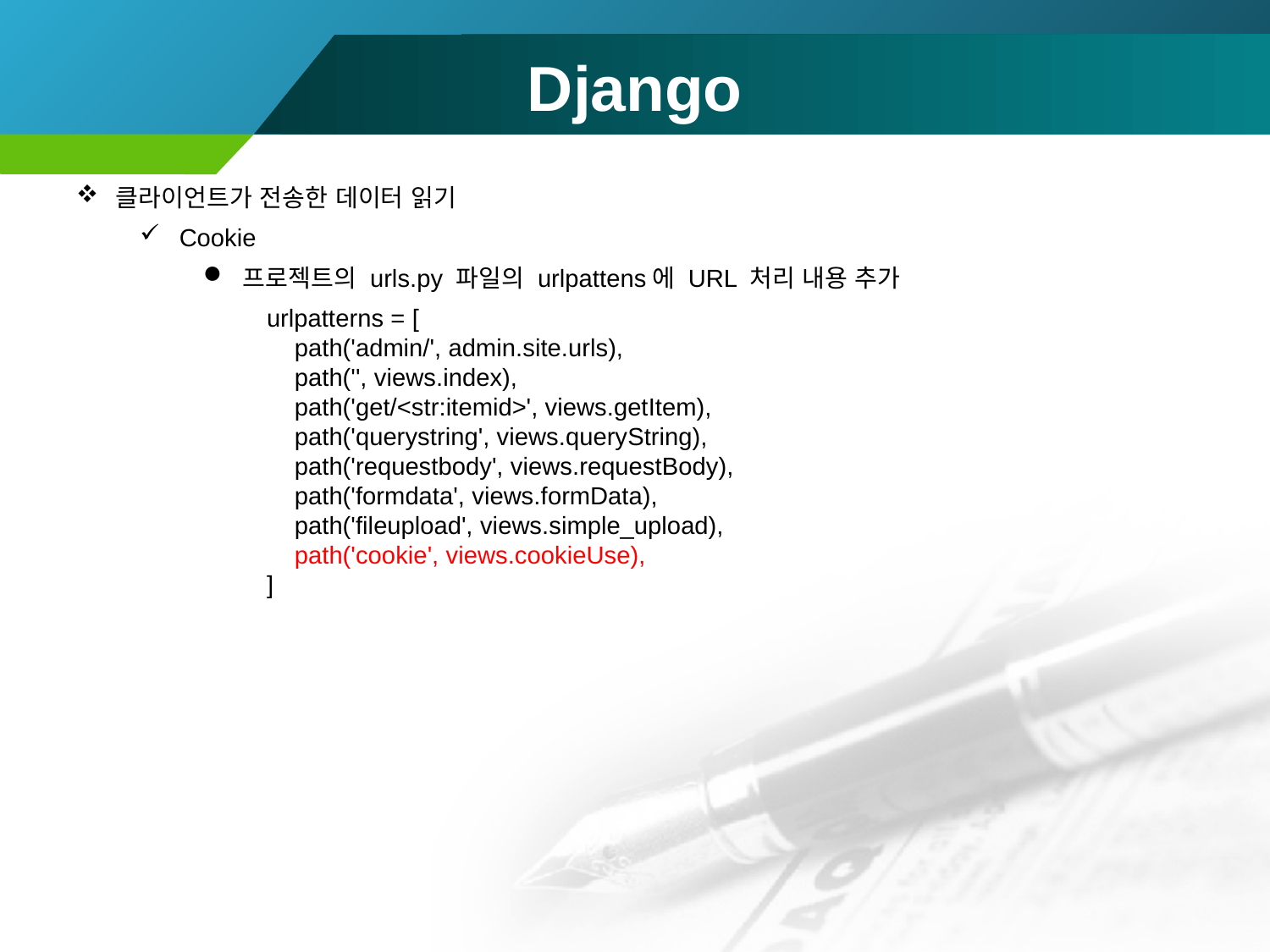

# Django
클라이언트가 전송한 데이터 읽기
Cookie
프로젝트의 urls.py 파일의 urlpattens에 URL 처리 내용 추가
urlpatterns = [
    path('admin/', admin.site.urls),
    path('', views.index),
    path('get/<str:itemid>', views.getItem),
    path('querystring', views.queryString),
    path('requestbody', views.requestBody),
    path('formdata', views.formData),
    path('fileupload', views.simple_upload),
    path('cookie', views.cookieUse),
]